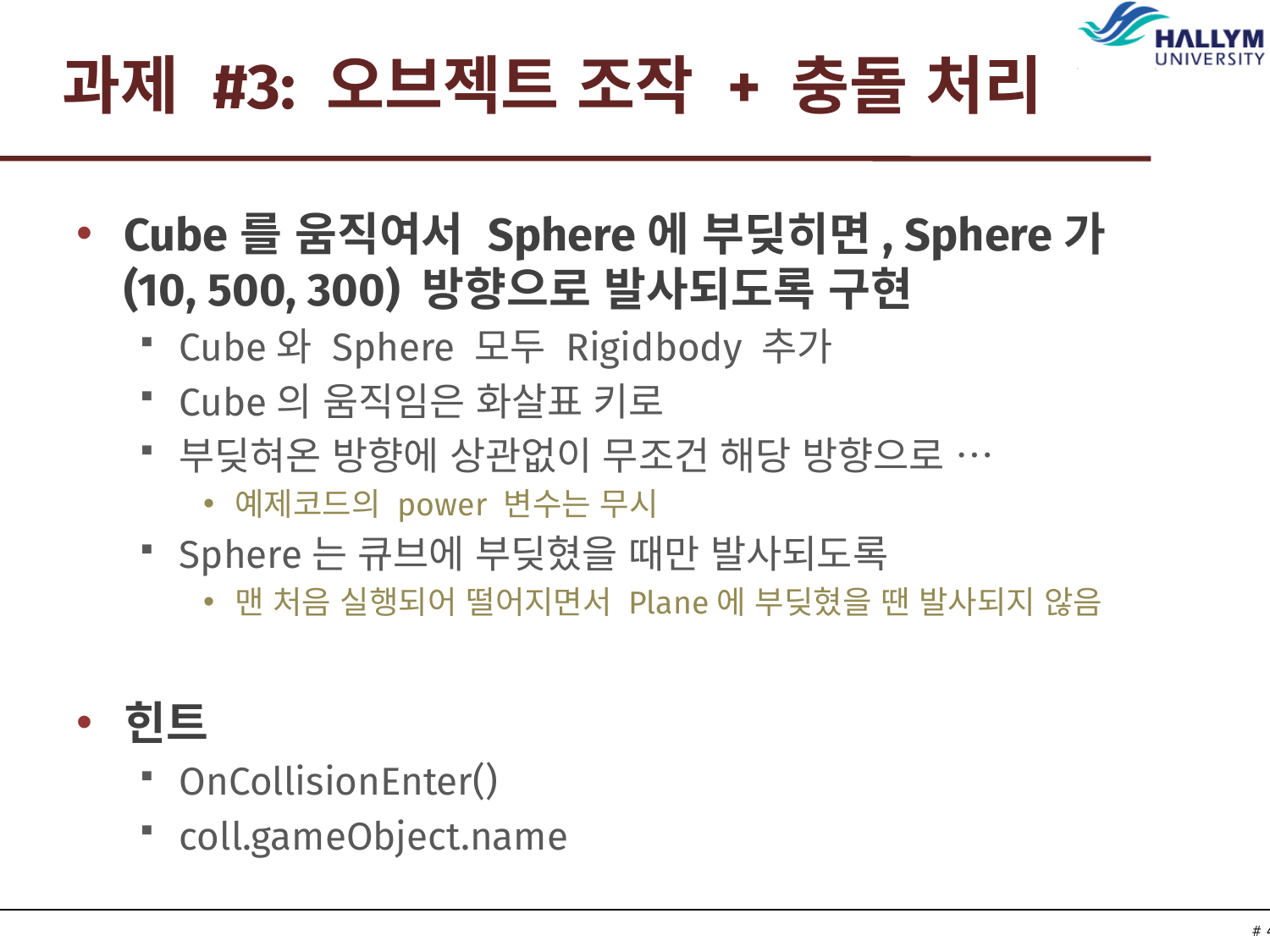

# 과제 #3: 오브젝트 조작 + 충돌 처리
Cube를 움직여서 Sphere에 부딪히면, Sphere가 (10, 500, 300) 방향으로 발사되도록 구현
Cube와 Sphere 모두 Rigidbody 추가
Cube의 움직임은 화살표 키로
부딪혀온 방향에 상관없이 무조건 해당 방향으로 …
예제코드의 power 변수는 무시
Sphere는 큐브에 부딪혔을 때만 발사되도록
맨 처음 실행되어 떨어지면서 Plane에 부딪혔을 땐 발사되지 않음

힌트
OnCollisionEnter()
coll.gameObject.name